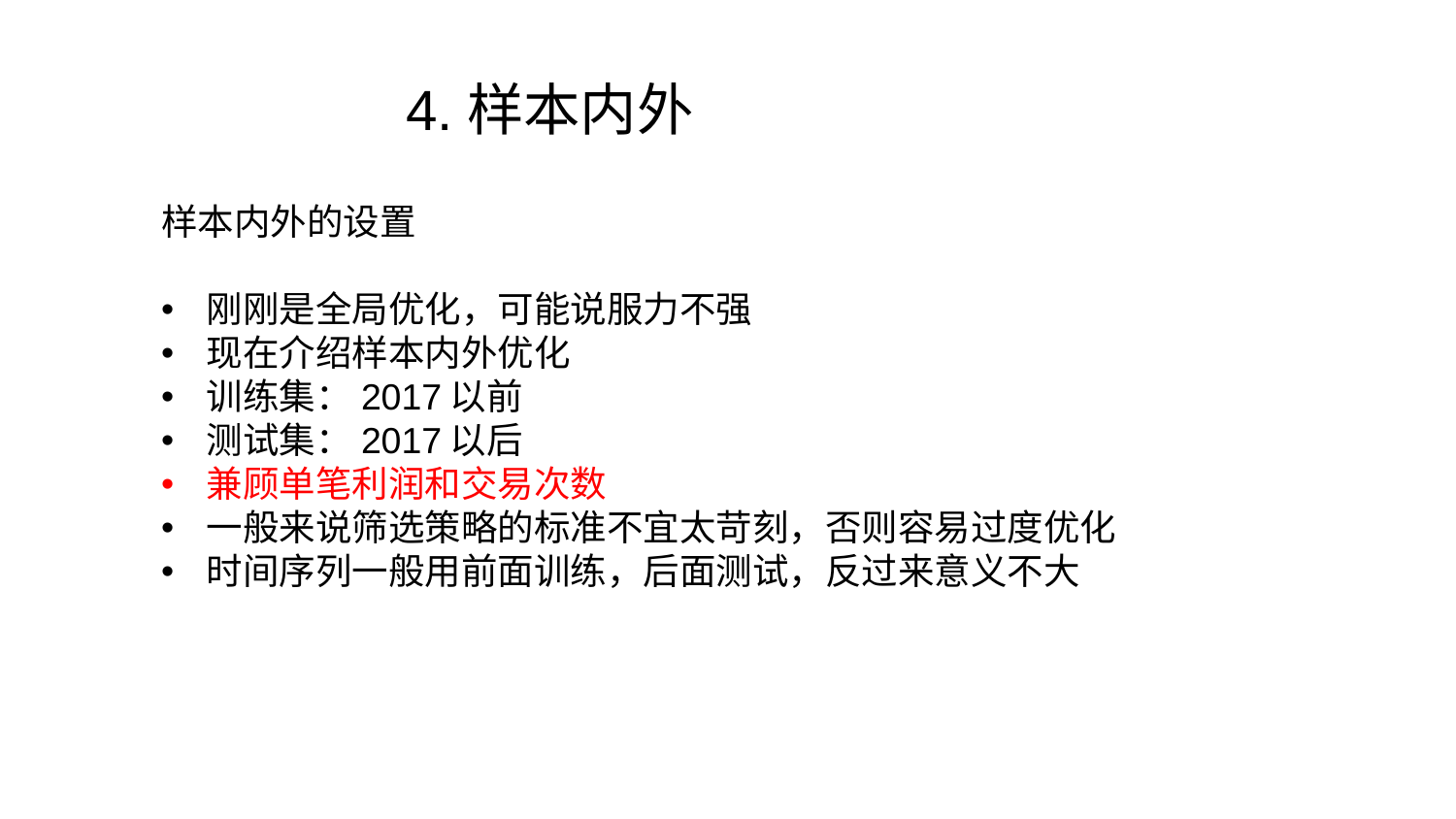

4.样本内外
样本内外的设置

刚刚是全局优化，可能说服力不强
现在介绍样本内外优化
训练集：2017以前
测试集：2017以后
兼顾单笔利润和交易次数
一般来说筛选策略的标准不宜太苛刻，否则容易过度优化
时间序列一般用前面训练，后面测试，反过来意义不大